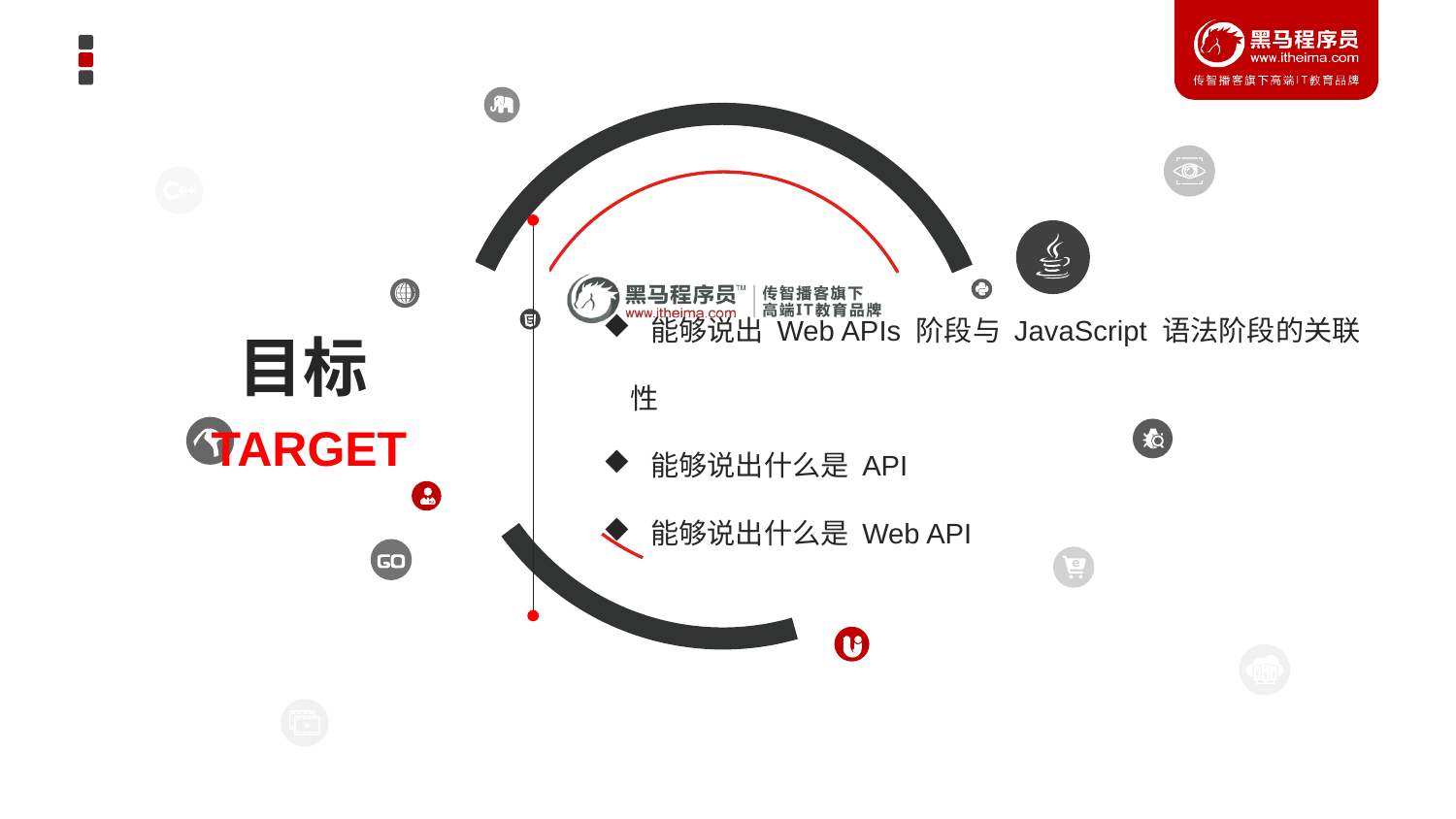

能够说出 Web APIs 阶段与 JavaScript 语法阶段的关联性
  能够说出什么是 API
  能够说出什么是 Web API
目标
TARGET